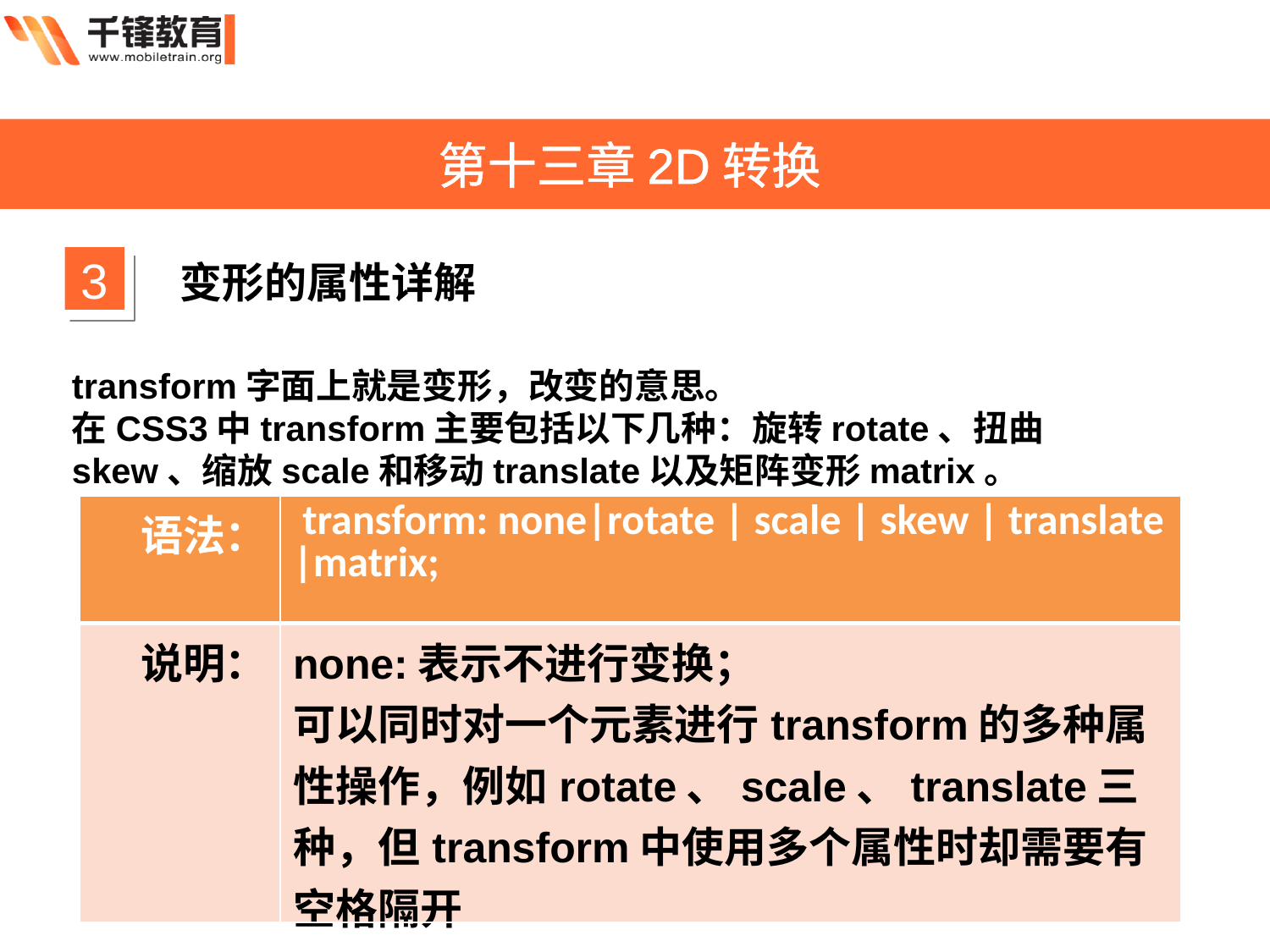

第十三章2D转换
3

变形的属性详解

transform字面上就是变形，改变的意思。
在CSS3中transform主要包括以下几种：旋转rotate、扭曲skew、缩放scale和移动translate以及矩阵变形matrix。
| 语法： | transform: none|rotate | scale | skew | translate |matrix; |
| --- | --- |
| 说明： | none:表示不进行变换； 可以同时对一个元素进行transform的多种属性操作，例如rotate、scale、translate三种，但transform中使用多个属性时却需要有空格隔开 |